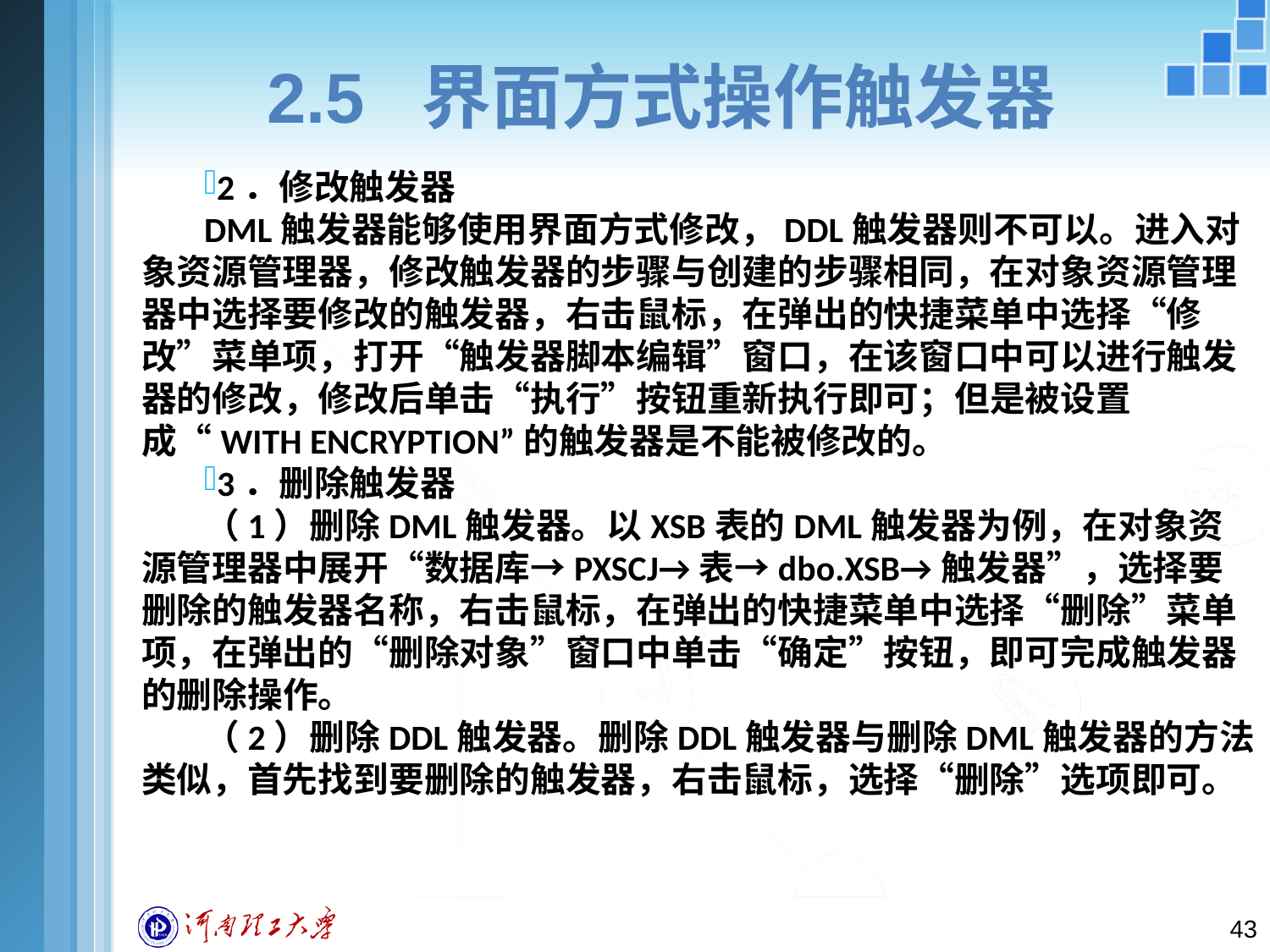

# 2.5  界面方式操作触发器
2．修改触发器
DML触发器能够使用界面方式修改，DDL触发器则不可以。进入对象资源管理器，修改触发器的步骤与创建的步骤相同，在对象资源管理器中选择要修改的触发器，右击鼠标，在弹出的快捷菜单中选择“修改”菜单项，打开“触发器脚本编辑”窗口，在该窗口中可以进行触发器的修改，修改后单击“执行”按钮重新执行即可；但是被设置成“WITH ENCRYPTION”的触发器是不能被修改的。
3．删除触发器
（1）删除DML触发器。以XSB表的DML触发器为例，在对象资源管理器中展开“数据库→PXSCJ→表→dbo.XSB→触发器”，选择要删除的触发器名称，右击鼠标，在弹出的快捷菜单中选择“删除”菜单项，在弹出的“删除对象”窗口中单击“确定”按钮，即可完成触发器的删除操作。
（2）删除DDL触发器。删除DDL触发器与删除DML触发器的方法类似，首先找到要删除的触发器，右击鼠标，选择“删除”选项即可。